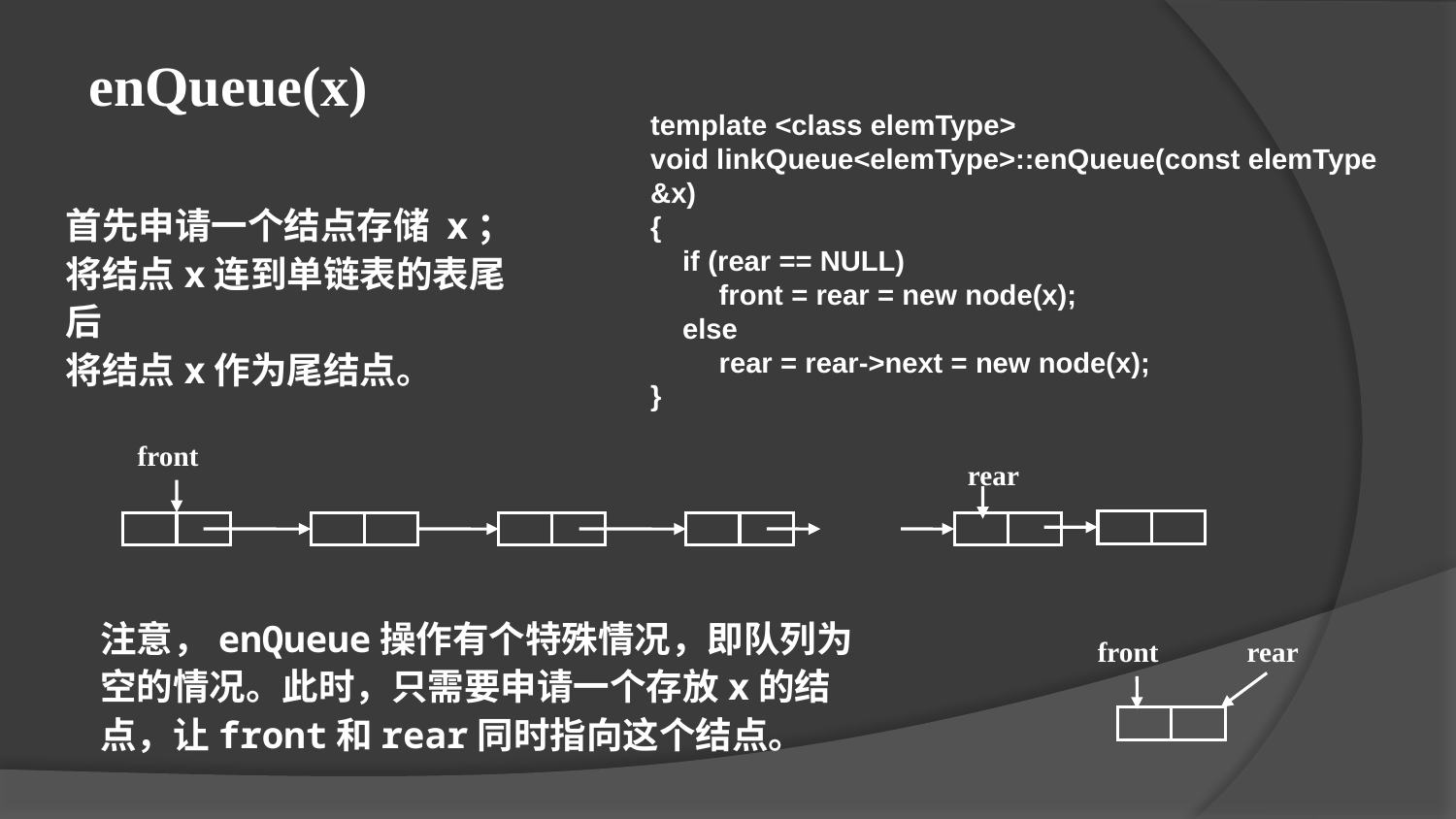

enQueue(x)
template <class elemType>
void linkQueue<elemType>::enQueue(const elemType &x)
{
    if (rear == NULL)
  	    front = rear = new node(x);
    else
	    rear = rear->next = new node(x);
}
首先申请一个结点存储 x；
将结点x连到单链表的表尾后
将结点x作为尾结点。
front
rear

注意，enQueue操作有个特殊情况，即队列为空的情况。此时，只需要申请一个存放x的结点，让front和rear同时指向这个结点。
front
rear